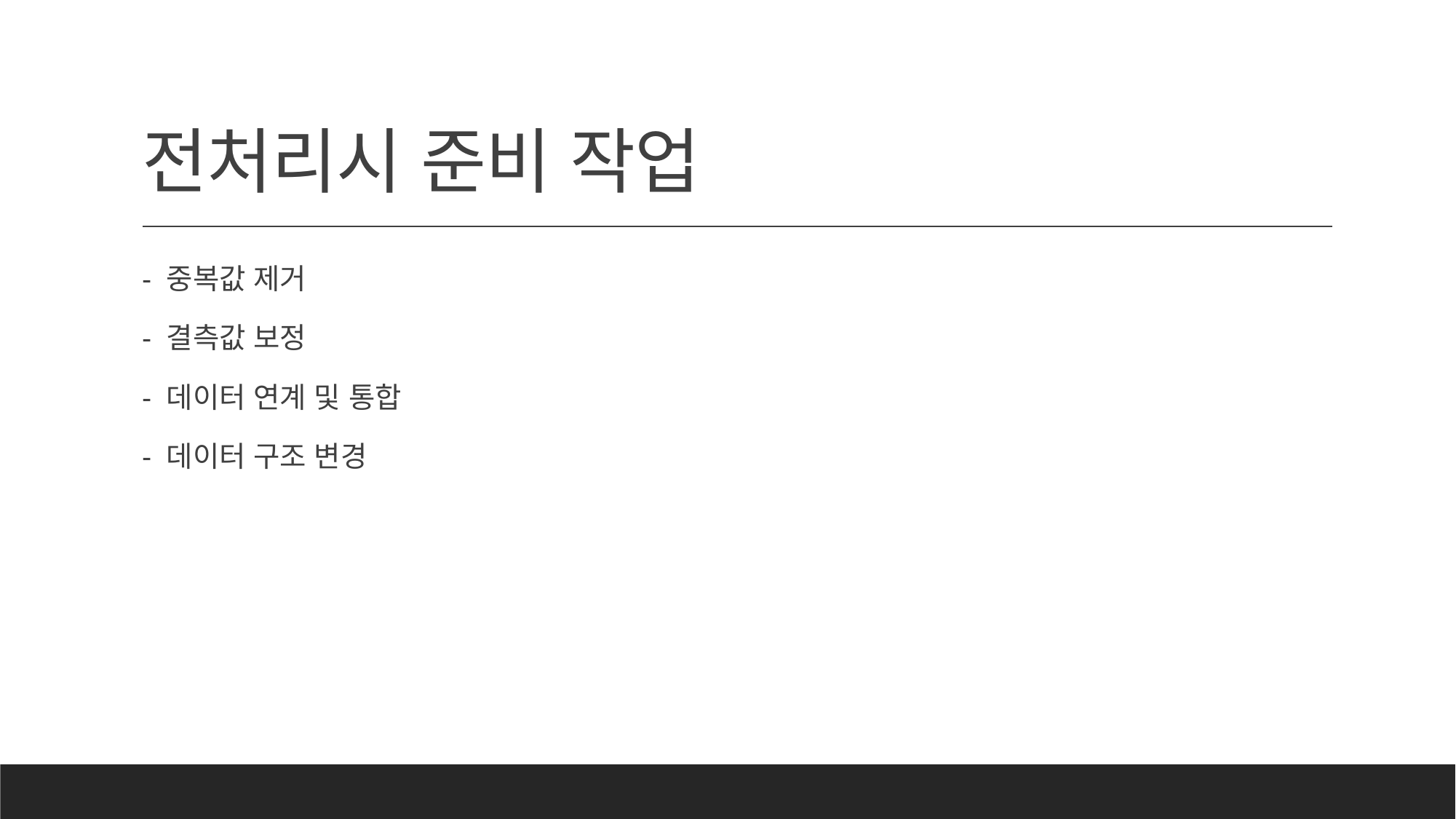

# 전처리시 준비 작업
- 중복값 제거
- 결측값 보정
- 데이터 연계 및 통합
- 데이터 구조 변경